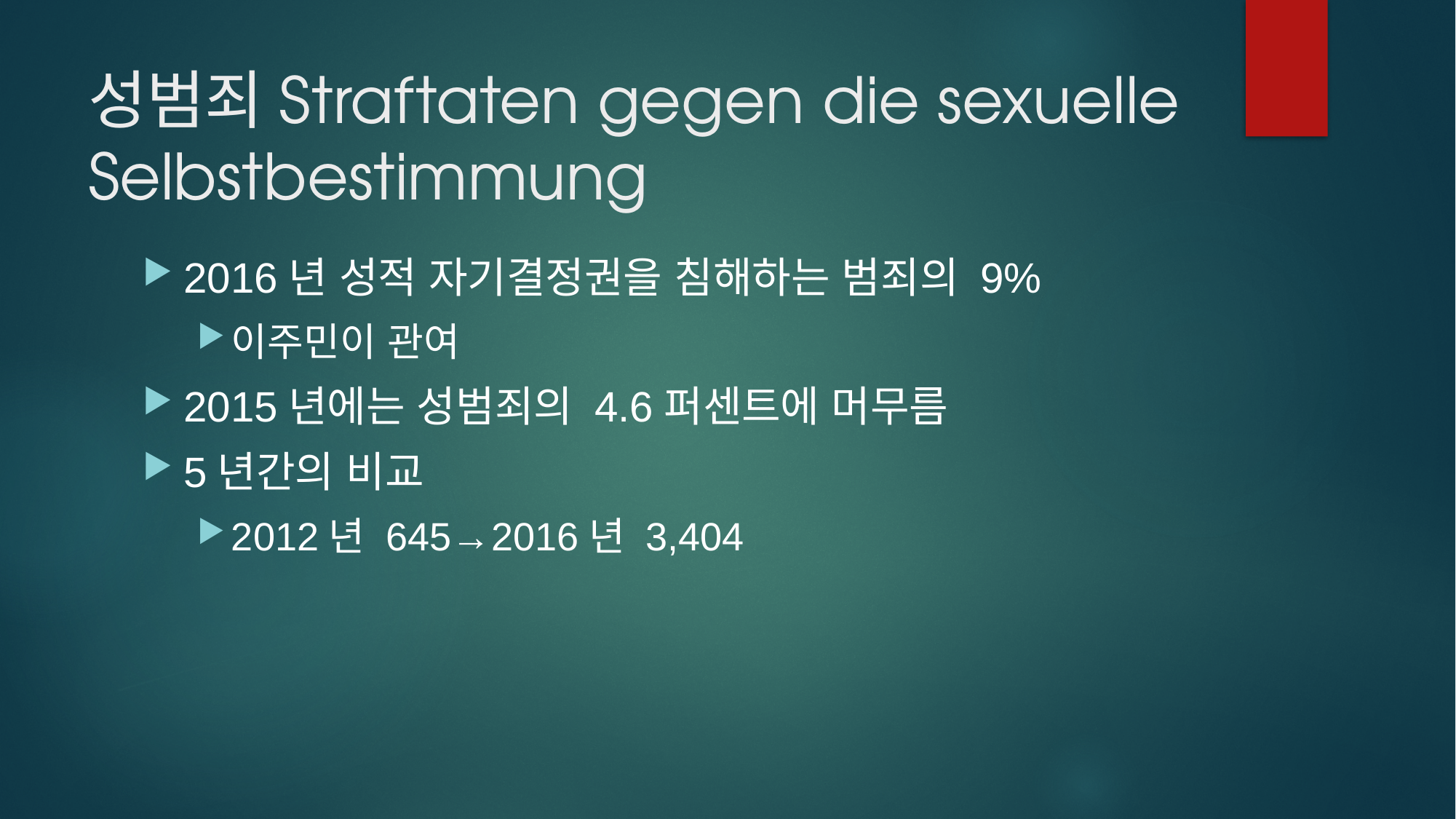

# 성범죄Straftaten gegen die sexuelle Selbstbestimmung
2016년 성적 자기결정권을 침해하는 범죄의 9%
이주민이 관여
2015년에는 성범죄의 4.6퍼센트에 머무름
5년간의 비교
2012년 645→2016년 3,404